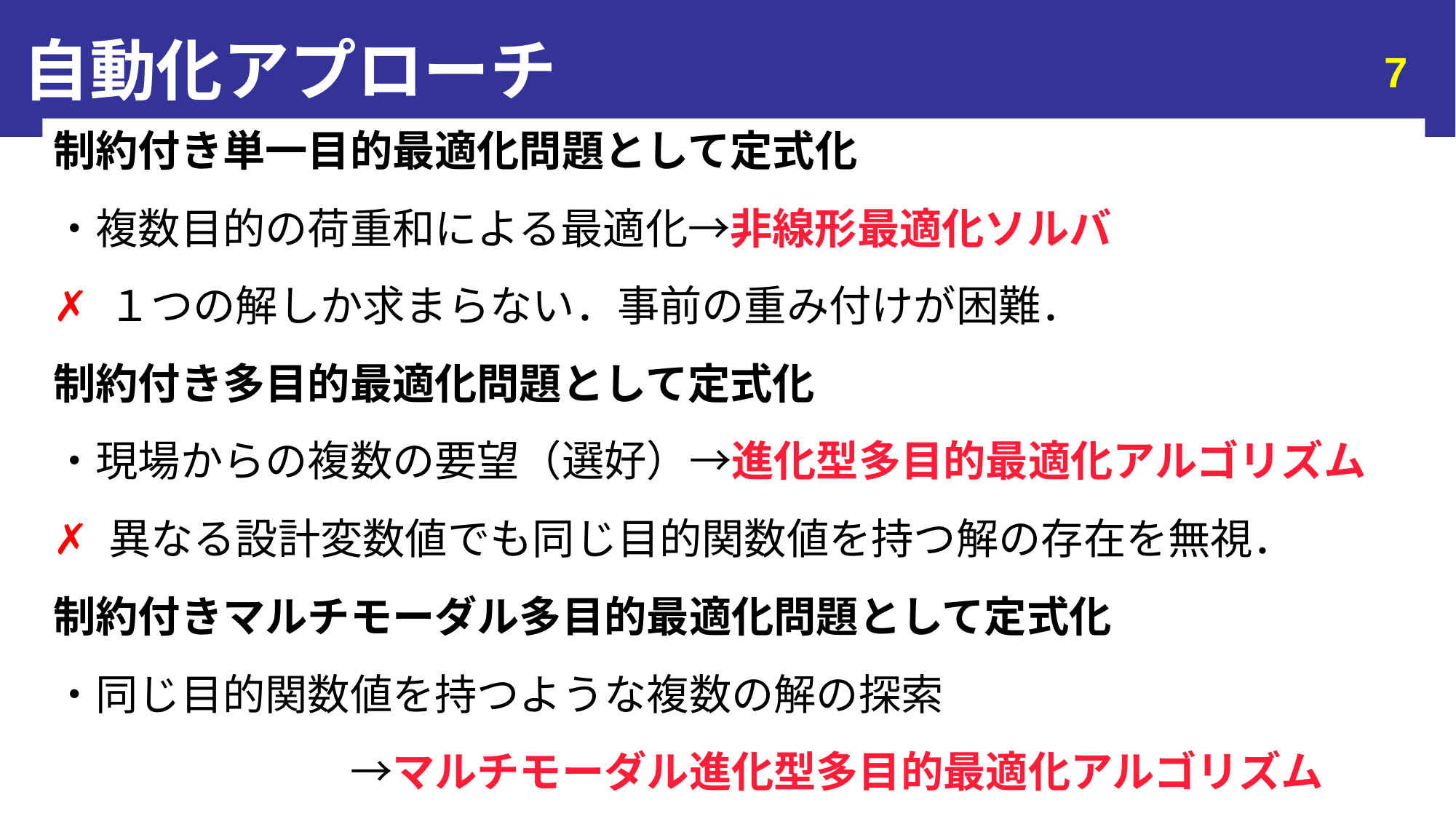

# 自動化アプローチ
7
制約付き単一目的最適化問題として定式化
・複数目的の荷重和による最適化→非線形最適化ソルバ
✗ １つの解しか求まらない．事前の重み付けが困難．
制約付き多目的最適化問題として定式化
・現場からの複数の要望（選好）→進化型多目的最適化アルゴリズム
✗ 異なる設計変数値でも同じ目的関数値を持つ解の存在を無視．
制約付きマルチモーダル多目的最適化問題として定式化
・同じ目的関数値を持つような複数の解の探索
　　　　　　　→マルチモーダル進化型多目的最適化アルゴリズム